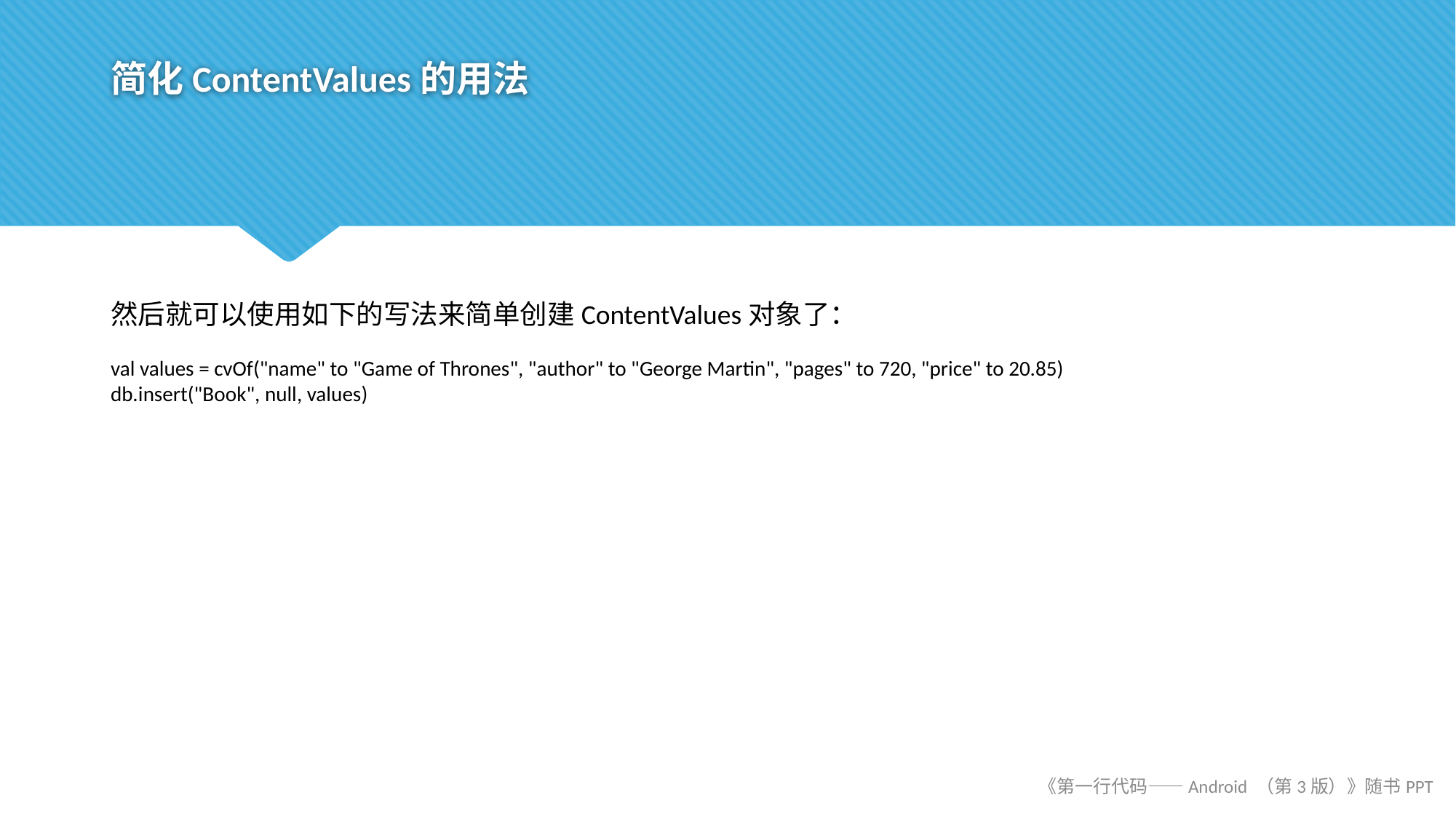

# 简化ContentValues的用法
然后就可以使用如下的写法来简单创建ContentValues对象了：
val values = cvOf("name" to "Game of Thrones", "author" to "George Martin", "pages" to 720, "price" to 20.85)
db.insert("Book", null, values)